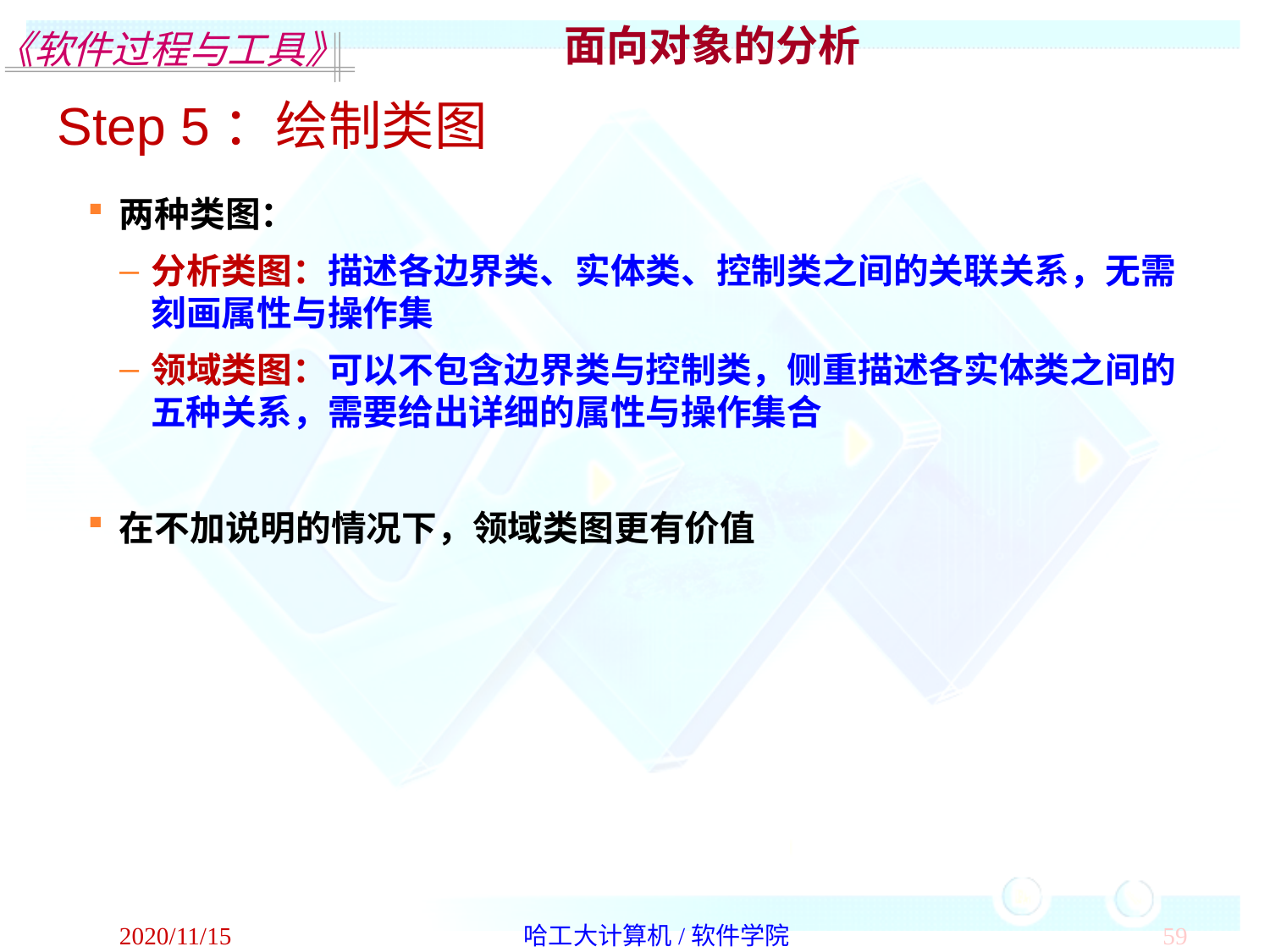

面向对象的分析
Step 5：绘制类图
两种类图：
分析类图：描述各边界类、实体类、控制类之间的关联关系，无需刻画属性与操作集
领域类图：可以不包含边界类与控制类，侧重描述各实体类之间的五种关系，需要给出详细的属性与操作集合

在不加说明的情况下，领域类图更有价值